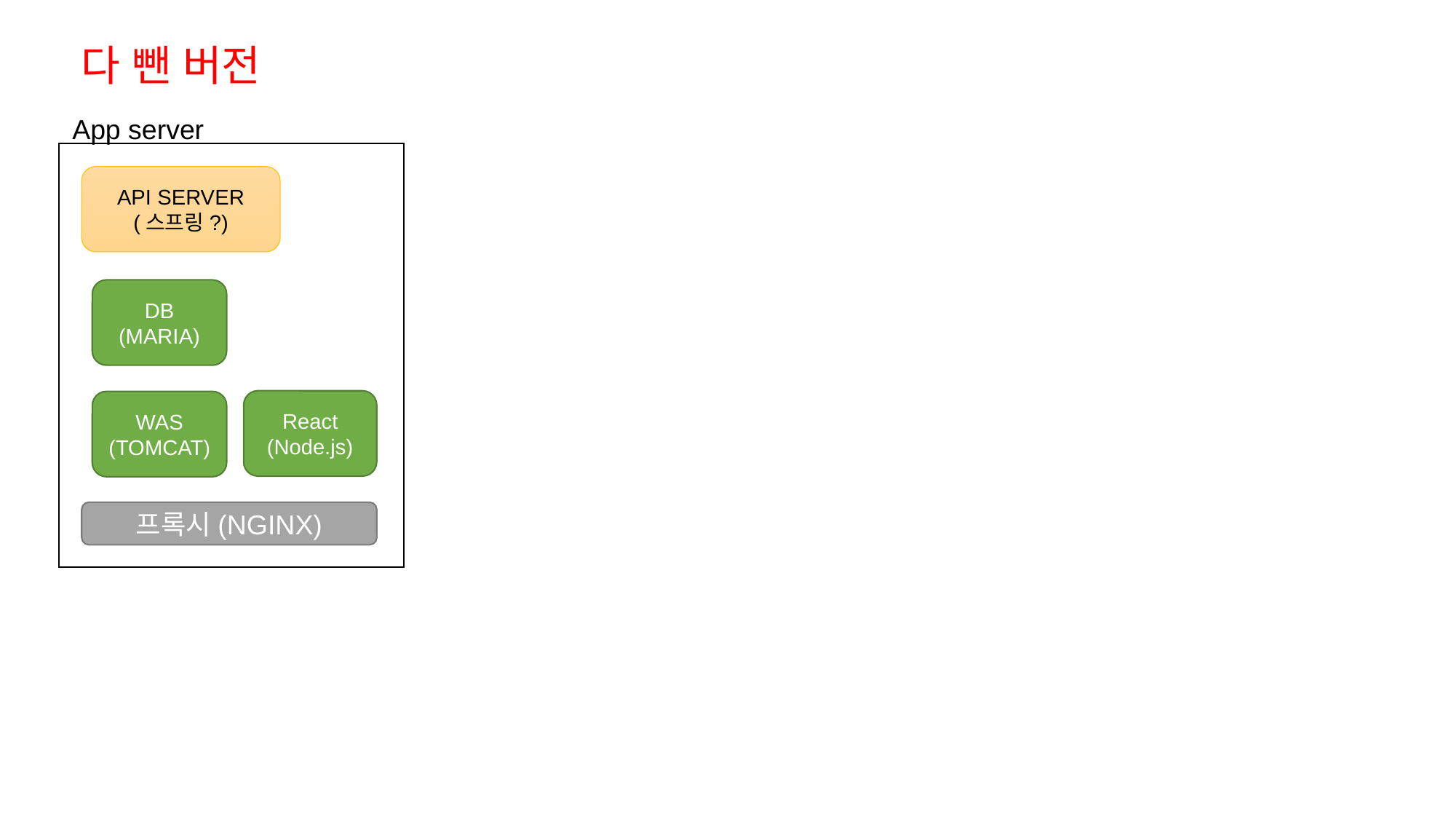

다 뺀 버전
App server

API SERVER
(스프링?)
DB
(MARIA)
React
(Node.js)
WAS
(TOMCAT)
프록시(NGINX)